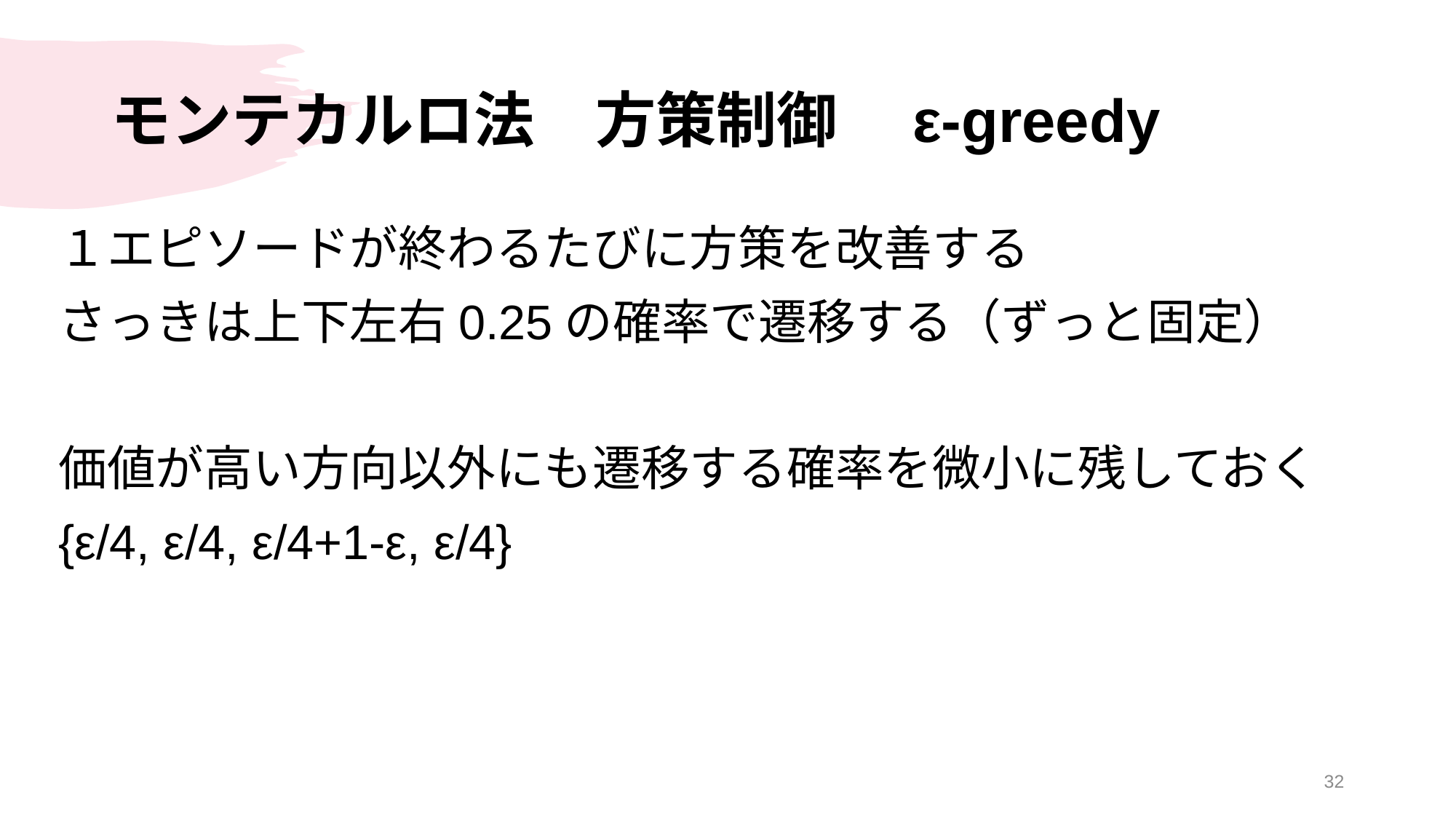

# モンテカルロ法　方策制御　ε-greedy
１エピソードが終わるたびに方策を改善する
さっきは上下左右0.25の確率で遷移する（ずっと固定）

価値が高い方向以外にも遷移する確率を微小に残しておく
{ε/4, ε/4, ε/4+1-ε, ε/4}
32